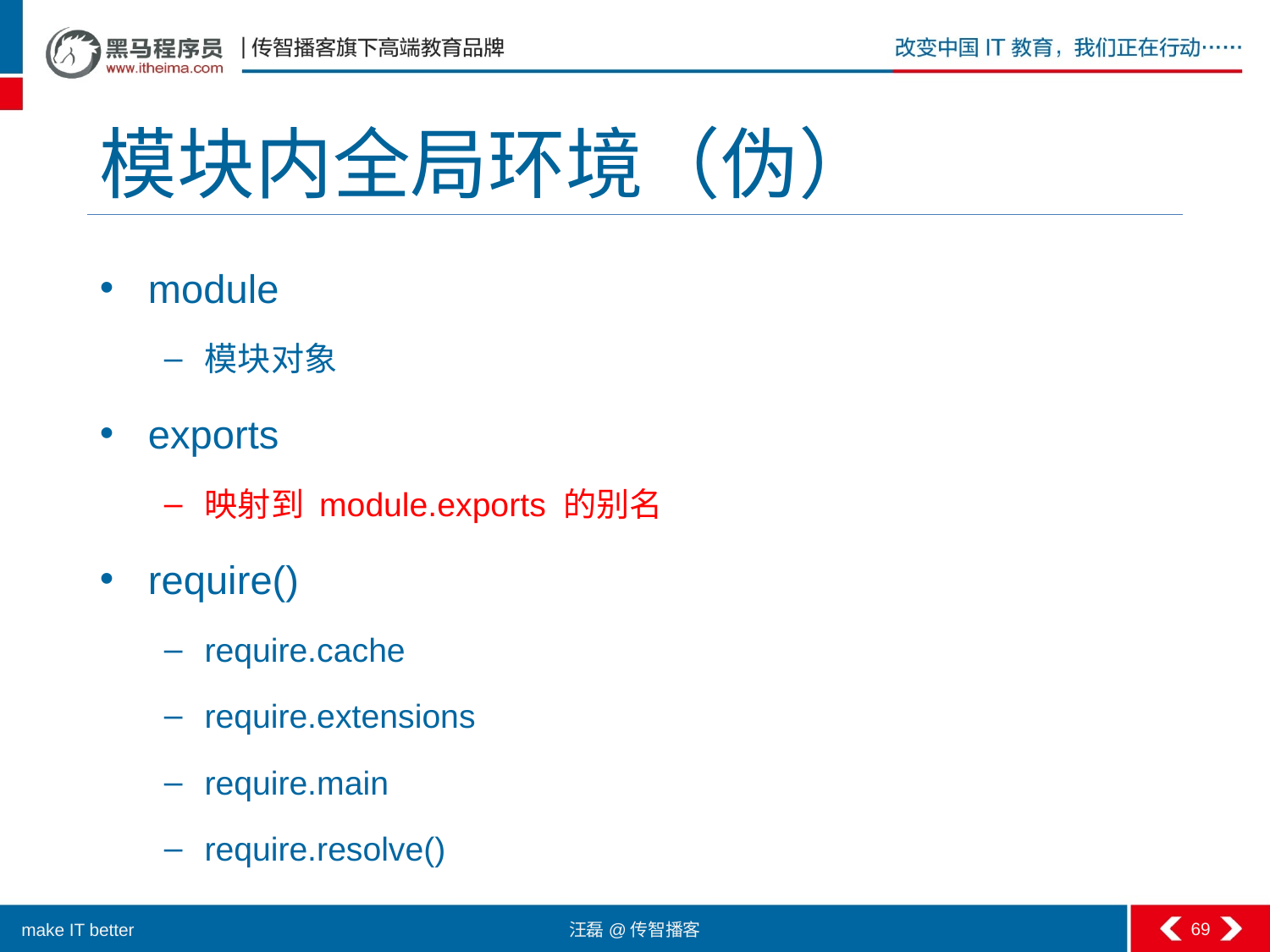

# 模块内全局环境（伪）
module
模块对象
exports
映射到 module.exports 的别名
require()
require.cache
require.extensions
require.main
require.resolve()
69
汪磊@传智播客
make IT better